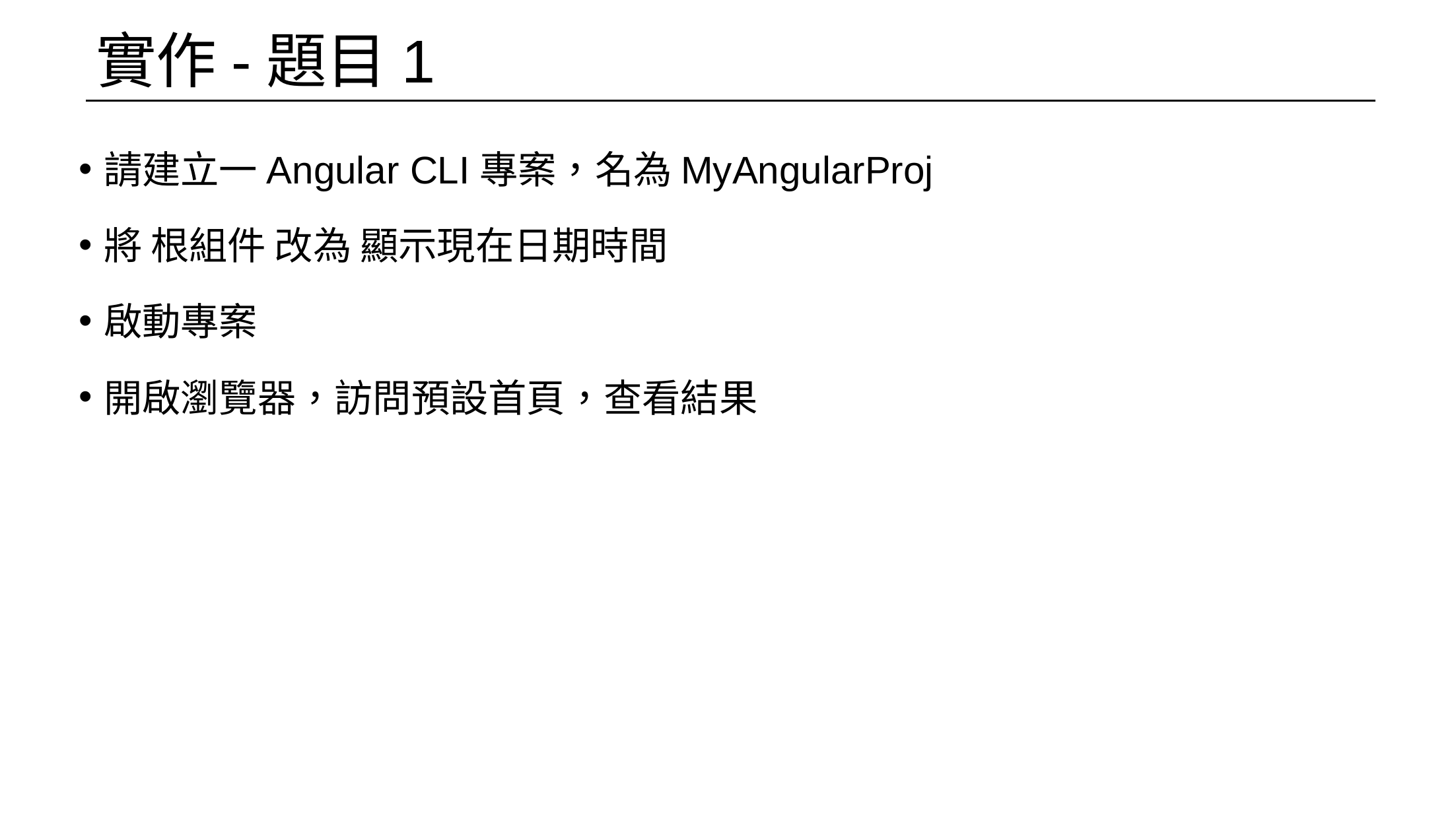

# 實作-題目1
請建立一Angular CLI專案，名為MyAngularProj
將 根組件 改為 顯示現在日期時間
啟動專案
開啟瀏覽器，訪問預設首頁，查看結果